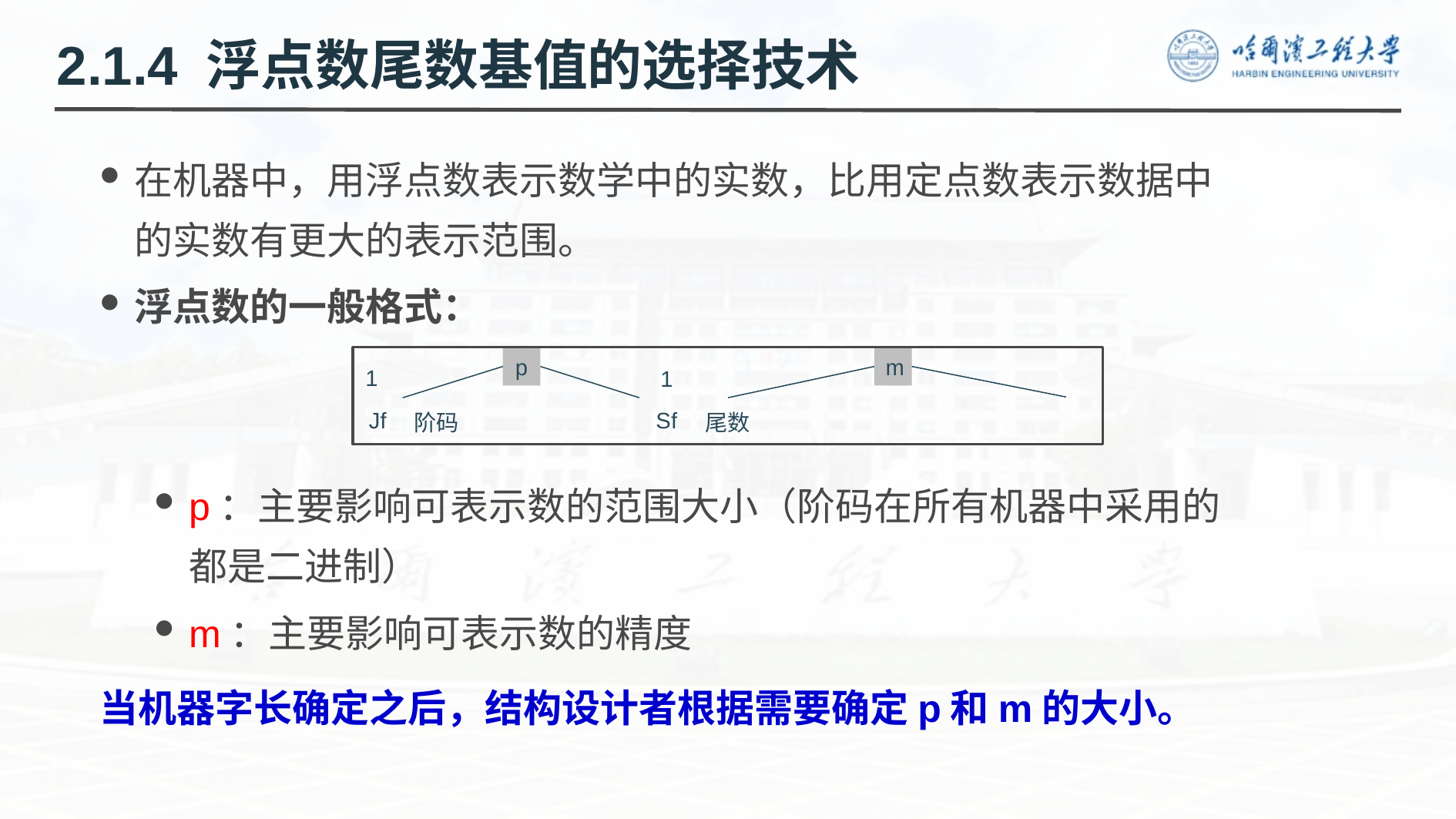

2.1.4 浮点数尾数基值的选择技术
在机器中，用浮点数表示数学中的实数，比用定点数表示数据中的实数有更大的表示范围。
浮点数的一般格式：

p：主要影响可表示数的范围大小（阶码在所有机器中采用的都是二进制）
m：主要影响可表示数的精度

p
m
1
1
| Jf | 阶码 | Sf | 尾数 |
| --- | --- | --- | --- |
当机器字长确定之后，结构设计者根据需要确定p和m的大小。